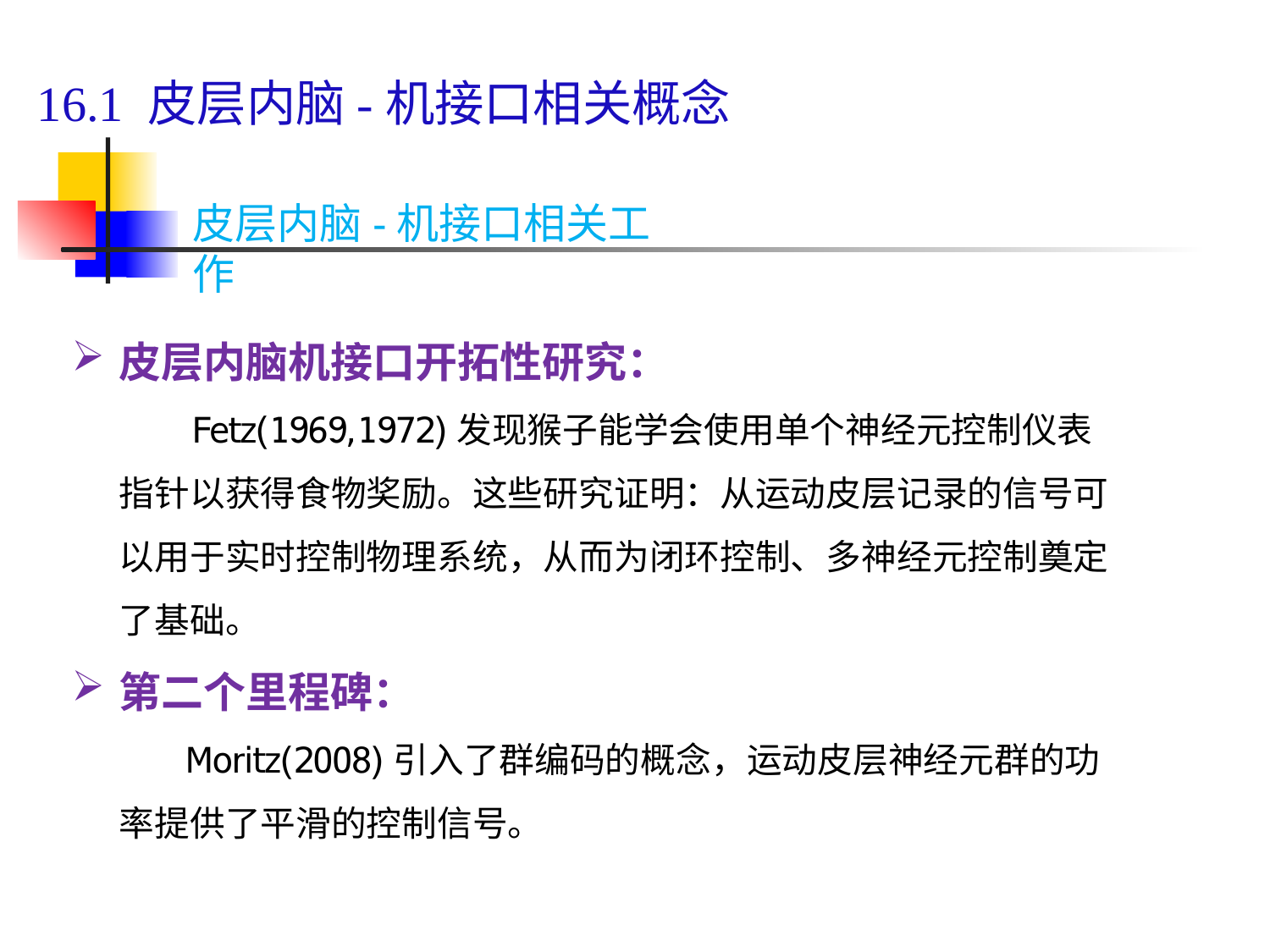

# 16.1 皮层内脑-机接口相关概念
皮层内脑-机接口相关工作
皮层内脑机接口开拓性研究：
           Fetz(1969,1972)发现猴子能学会使用单个神经元控制仪表指针以获得食物奖励。这些研究证明：从运动皮层记录的信号可以用于实时控制物理系统，从而为闭环控制、多神经元控制奠定了基础。
第二个里程碑：
           Moritz(2008)引入了群编码的概念，运动皮层神经元群的功率提供了平滑的控制信号。